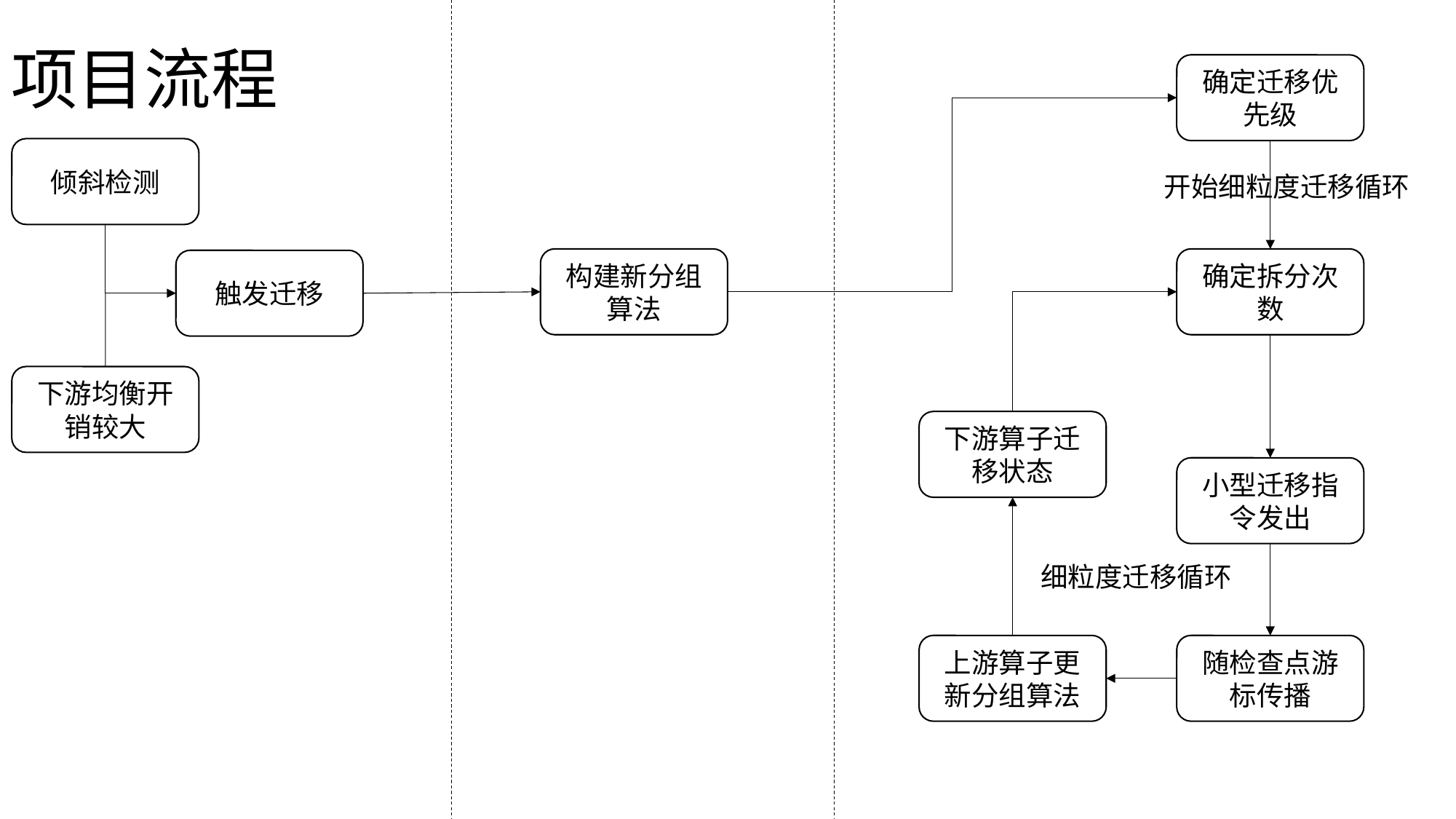

# 项目流程
确定迁移优先级
倾斜检测
开始细粒度迁移循环
确定拆分次数
构建新分组算法
触发迁移
下游均衡开销较大
下游算子迁移状态
小型迁移指令发出
细粒度迁移循环
上游算子更新分组算法
随检查点游标传播